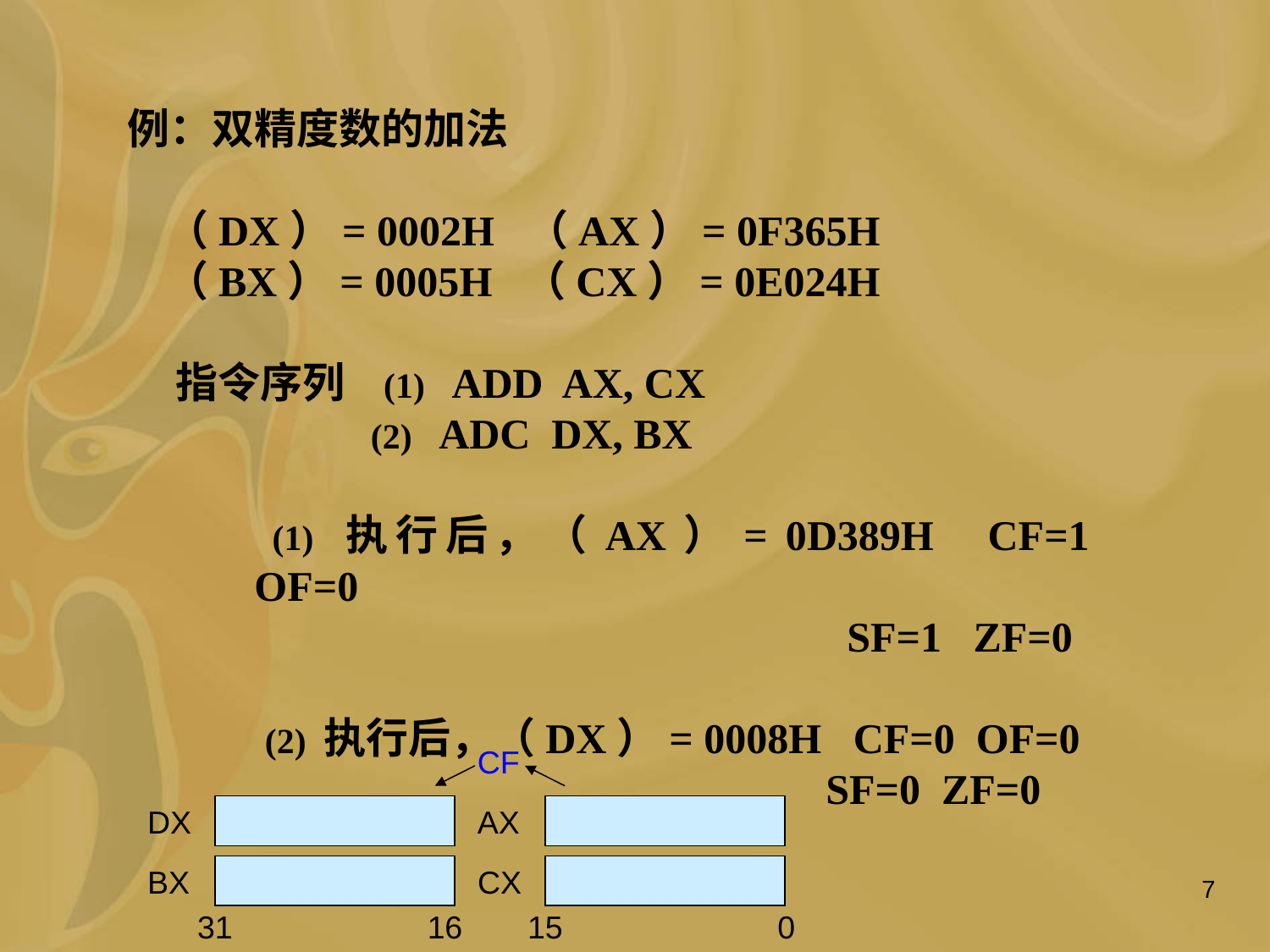

例：双精度数的加法

   （DX）= 0002H  （AX）= 0F365H
   （BX）= 0005H  （CX）= 0E024H

    指令序列   (1)   ADD  AX, CX
                       (2)   ADC  DX, BX

 (1) 执行后，（AX）= 0D389H   CF=1  OF=0
                                                        SF=1   ZF=0

 (2) 执行后，（DX）= 0008H   CF=0  OF=0
                                                      SF=0  ZF=0
CF

DX

AX

BX

CX

31
16
15
0
7